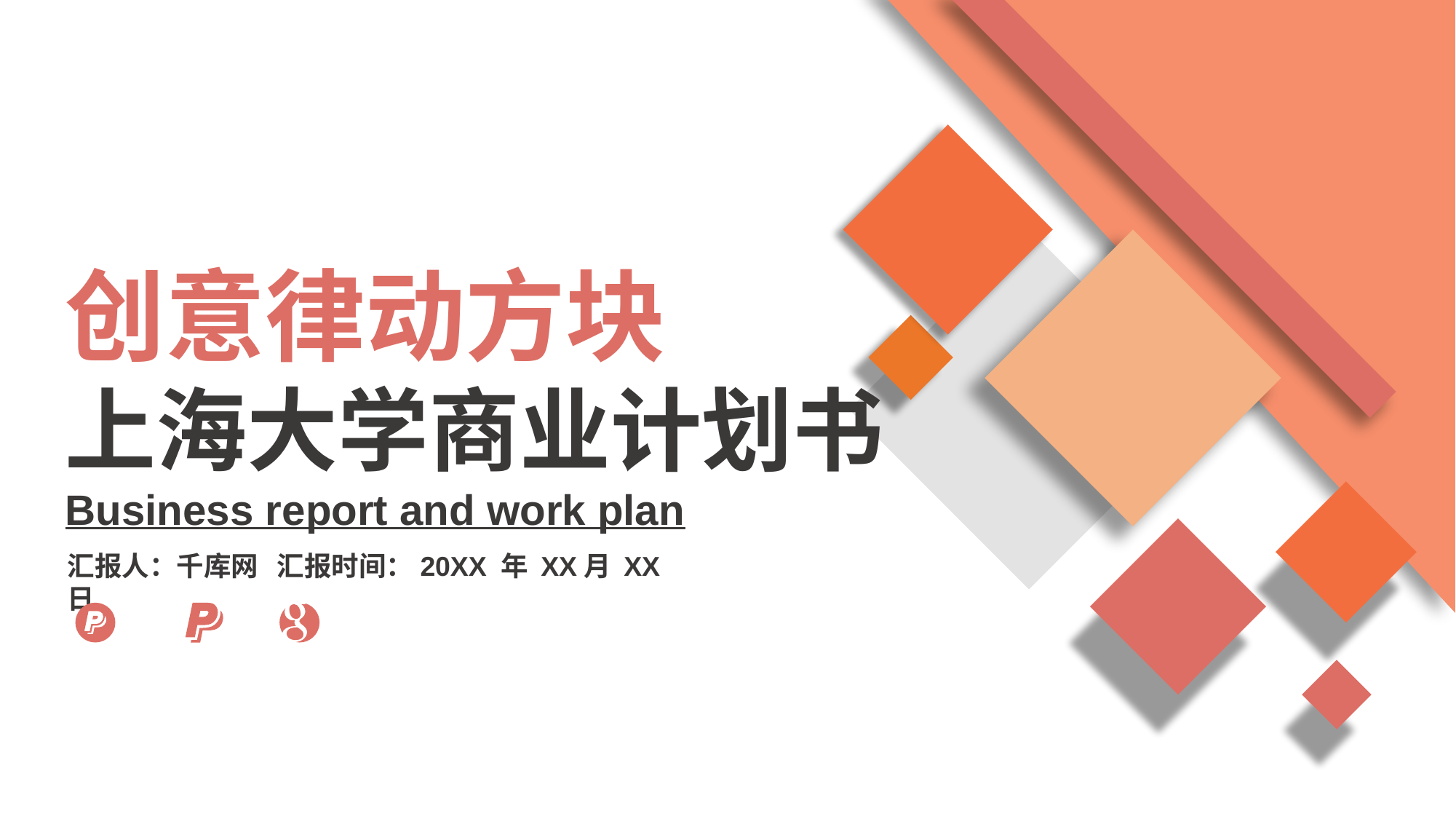

创意律动方块
上海大学商业计划书
Business report and work plan
汇报人：千库网   汇报时间：20XX 年 XX月 XX日